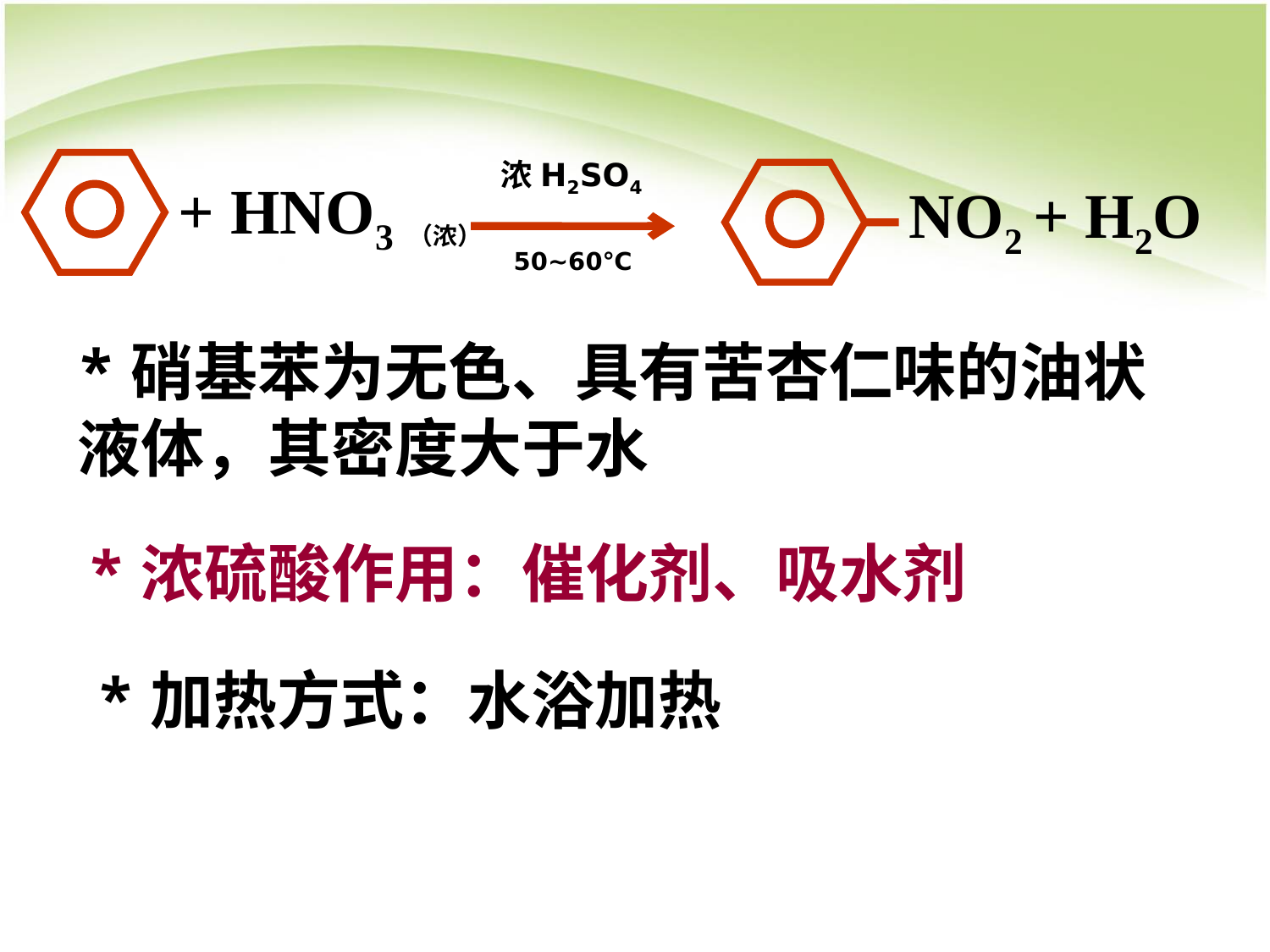

浓H2SO4

+ HNO3（浓）
NO2
+ H2O

50~60℃

*硝基苯为无色、具有苦杏仁味的油状液体，其密度大于水
*浓硫酸作用：催化剂、吸水剂
*加热方式：水浴加热